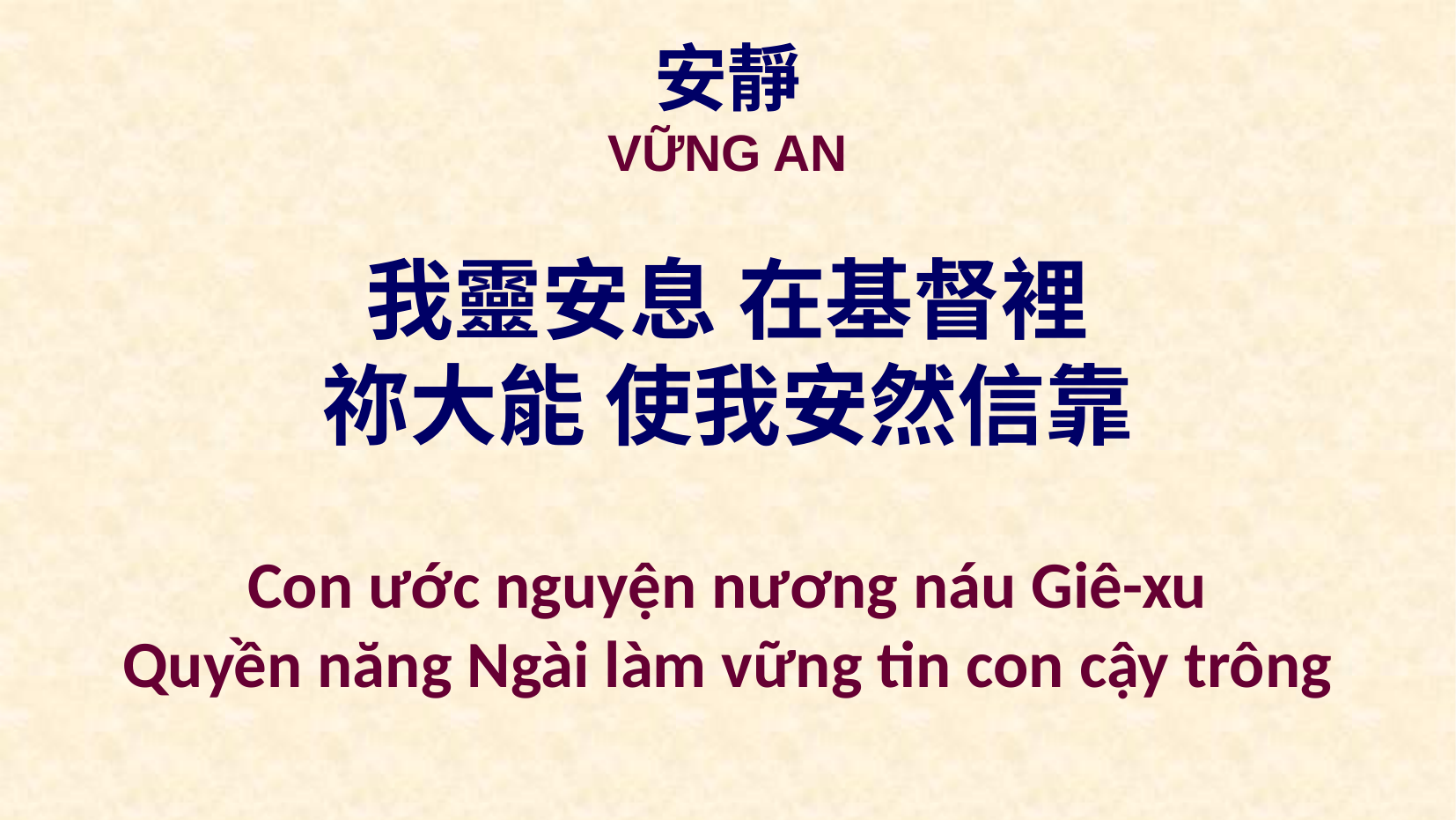

安靜
VỮNG AN
我靈安息 在基督裡
祢大能 使我安然信靠
Con ước nguyện nương náu Giê-xu
Quyền năng Ngài làm vững tin con cậy trông